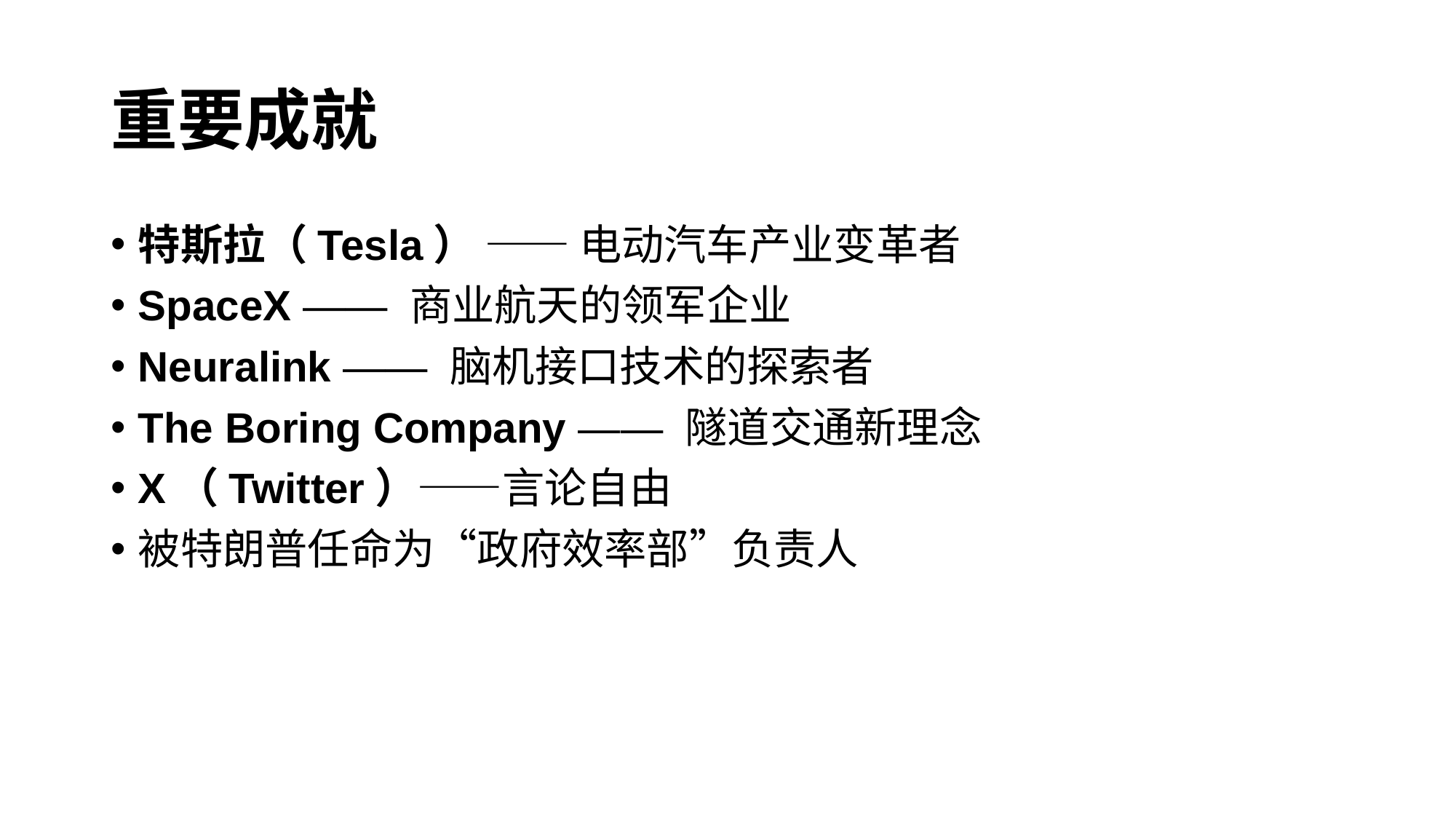

# 重要成就
特斯拉（Tesla） —— 电动汽车产业变革者
SpaceX —— 商业航天的领军企业
Neuralink —— 脑机接口技术的探索者
The Boring Company —— 隧道交通新理念
X（Twitter）——言论自由
被特朗普任命为“政府效率部”负责人